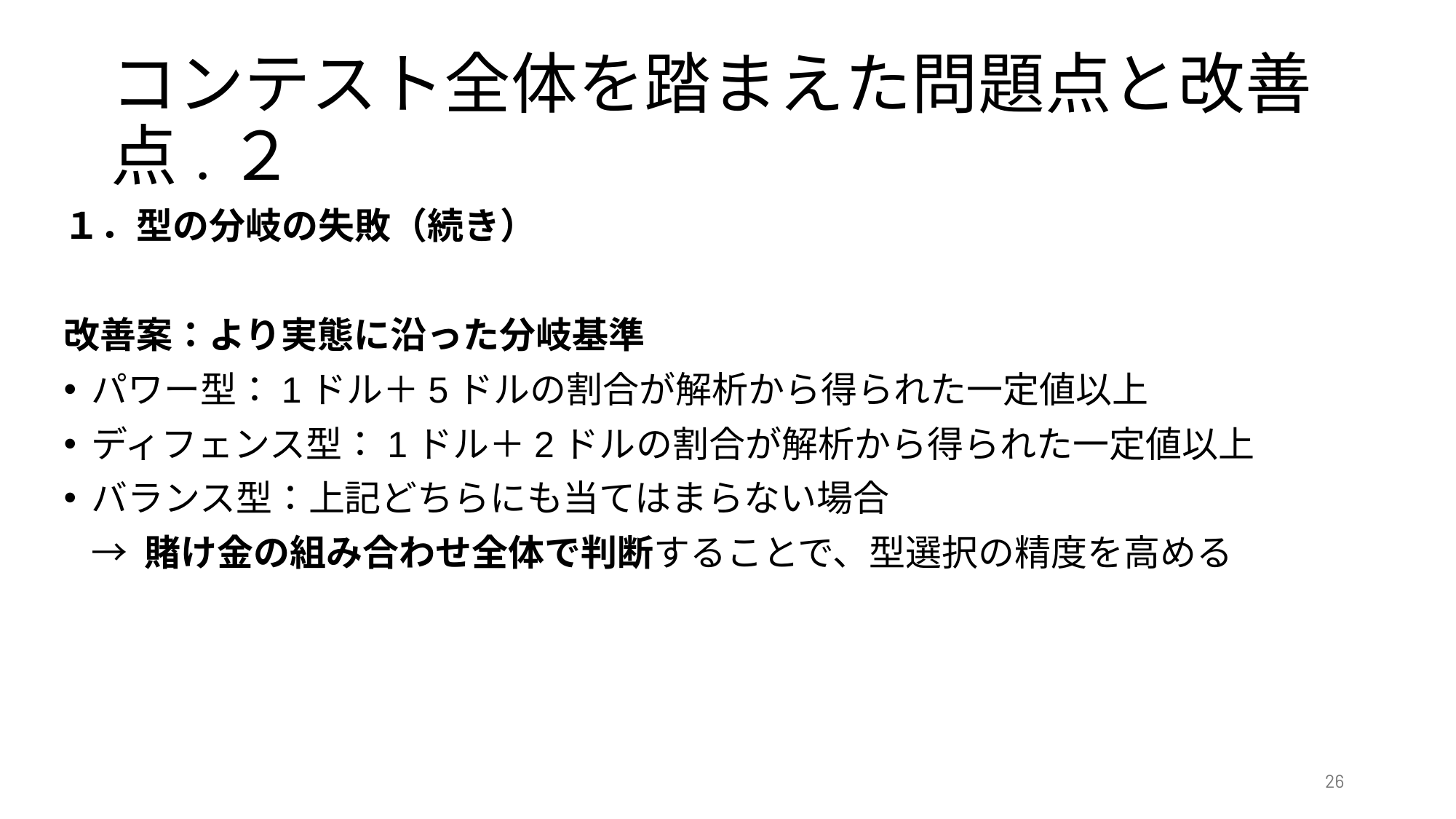

# コンテスト全体を踏まえた問題点と改善点.２
１．型の分岐の失敗（続き）

改善案：より実態に沿った分岐基準
パワー型：1ドル＋5ドルの割合が解析から得られた一定値以上
ディフェンス型：1ドル＋2ドルの割合が解析から得られた一定値以上
バランス型：上記どちらにも当てはまらない場合
→ 賭け金の組み合わせ全体で判断することで、型選択の精度を高める

26